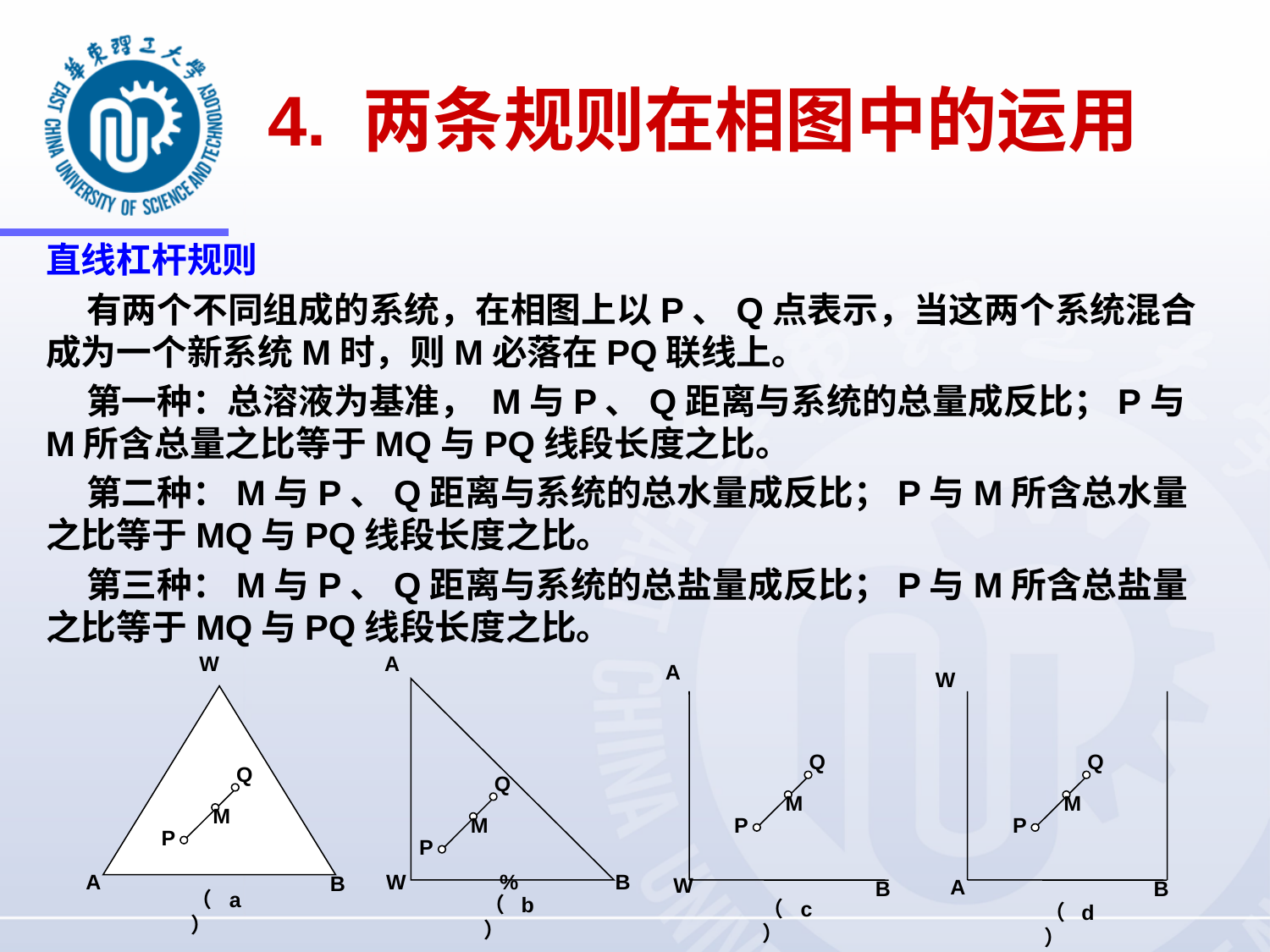

4. 两条规则在相图中的运用
直线杠杆规则
    有两个不同组成的系统，在相图上以P、Q点表示，当这两个系统混合成为一个新系统M时，则M必落在PQ联线上。
    第一种：总溶液为基准， M与P、Q距离与系统的总量成反比；P与M所含总量之比等于MQ与PQ线段长度之比。
    第二种：M与P、Q距离与系统的总水量成反比；P与M所含总水量之比等于MQ与PQ线段长度之比。
    第三种：M与P、Q距离与系统的总盐量成反比；P与M所含总盐量之比等于MQ与PQ线段长度之比。

W
A
A
W

Q
Q
Q
Q

M
M

M

M
P
P

P

P

A
W
%
B
B
W
A
B
B
（a）

（b）
（c）
（d）